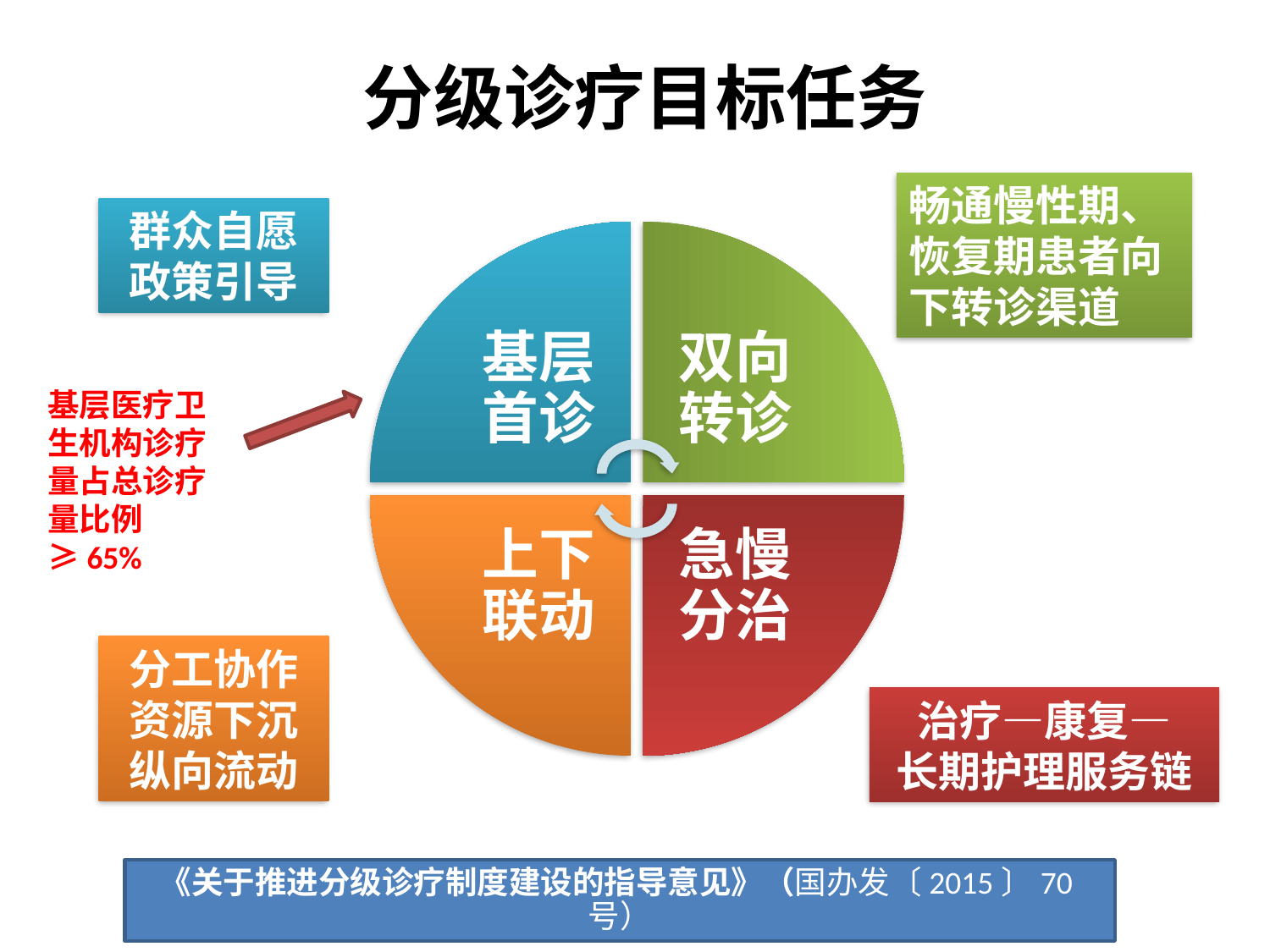

# 分级诊疗目标任务
畅通慢性期、恢复期患者向下转诊渠道
基层首诊
双向转诊
急慢分治
上下联动
群众自愿
政策引导
基层医疗卫生机构诊疗量占总诊疗量比例≥65%

分工协作
资源下沉
纵向流动
治疗—康复—
长期护理服务链
《关于推进分级诊疗制度建设的指导意见》（国办发〔2015〕70号）